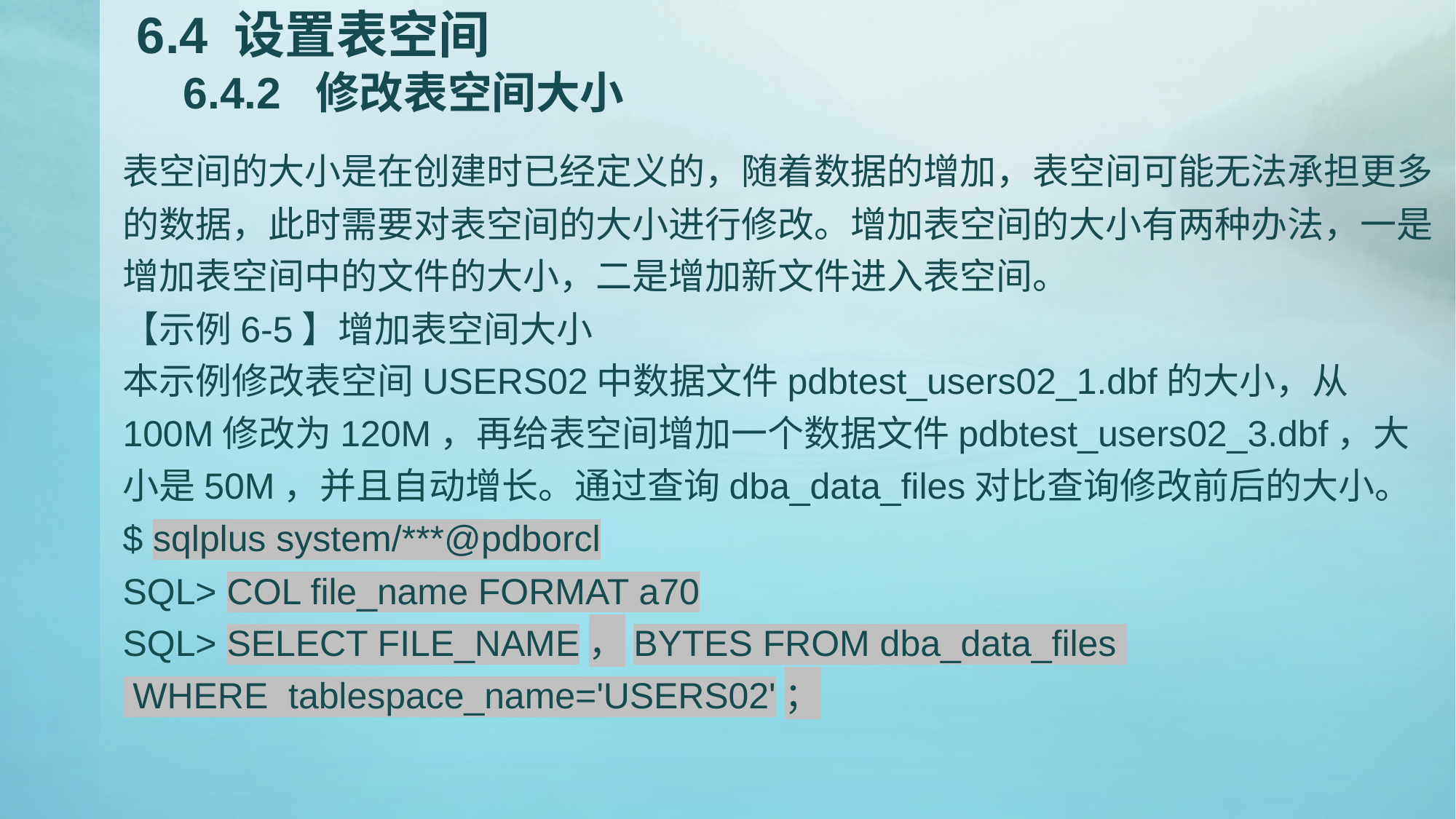

# 6.4 设置表空间 6.4.2  修改表空间大小
表空间的大小是在创建时已经定义的，随着数据的增加，表空间可能无法承担更多的数据，此时需要对表空间的大小进行修改。增加表空间的大小有两种办法，一是增加表空间中的文件的大小，二是增加新文件进入表空间。
【示例6-5】增加表空间大小
本示例修改表空间USERS02中数据文件pdbtest_users02_1.dbf的大小，从100M修改为120M，再给表空间增加一个数据文件pdbtest_users02_3.dbf，大小是50M，并且自动增长。通过查询dba_data_files对比查询修改前后的大小。
$ sqlplus system/***@pdborcl
SQL> COL file_name FORMAT a70
SQL> SELECT FILE_NAME，BYTES FROM dba_data_files
 WHERE  tablespace_name='USERS02'；